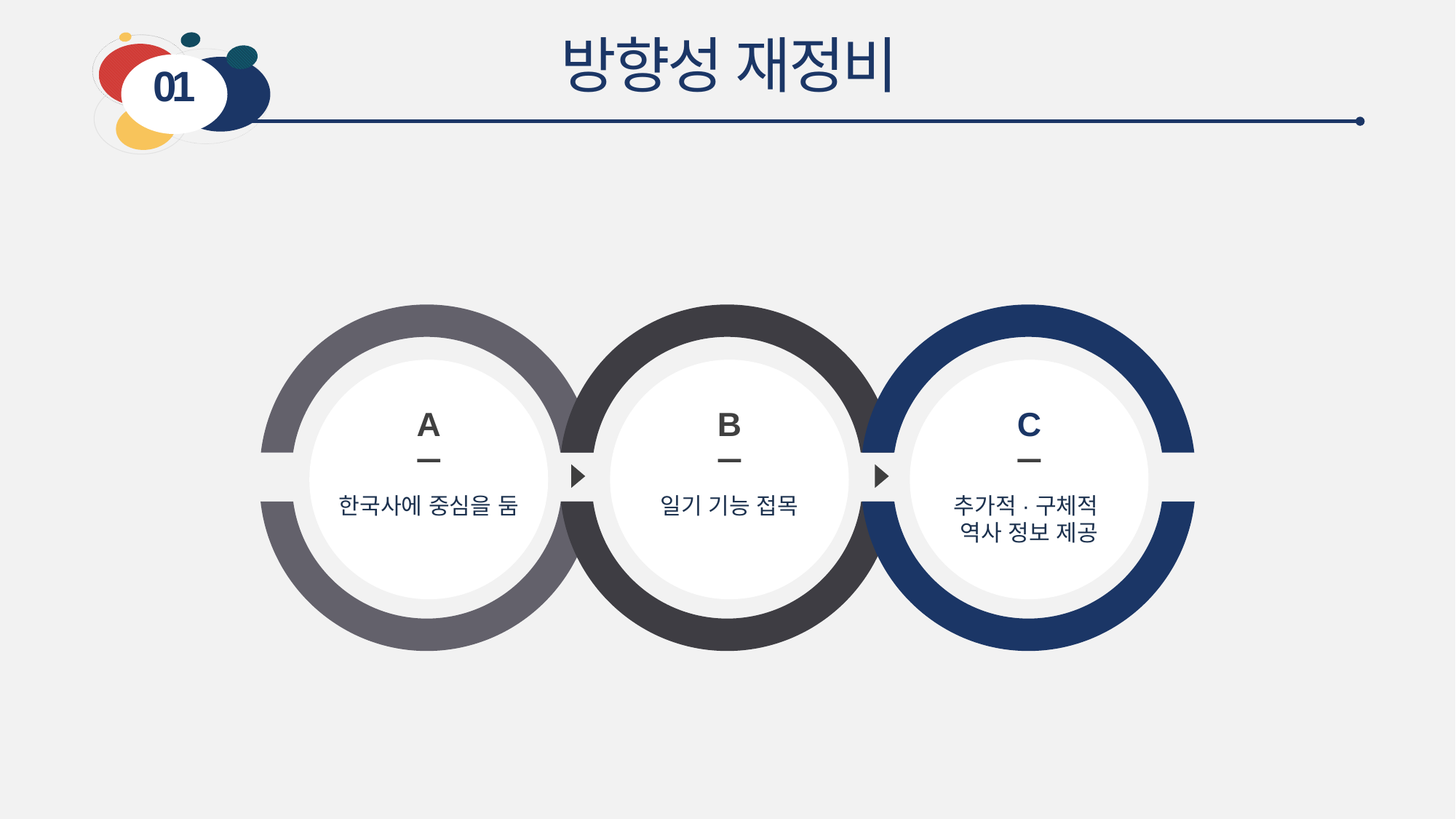

방향성 재정비
01

A
B
C

한국사에 중심을 둠
일기 기능 접목
추가적 ∙ 구체적
역사 정보 제공